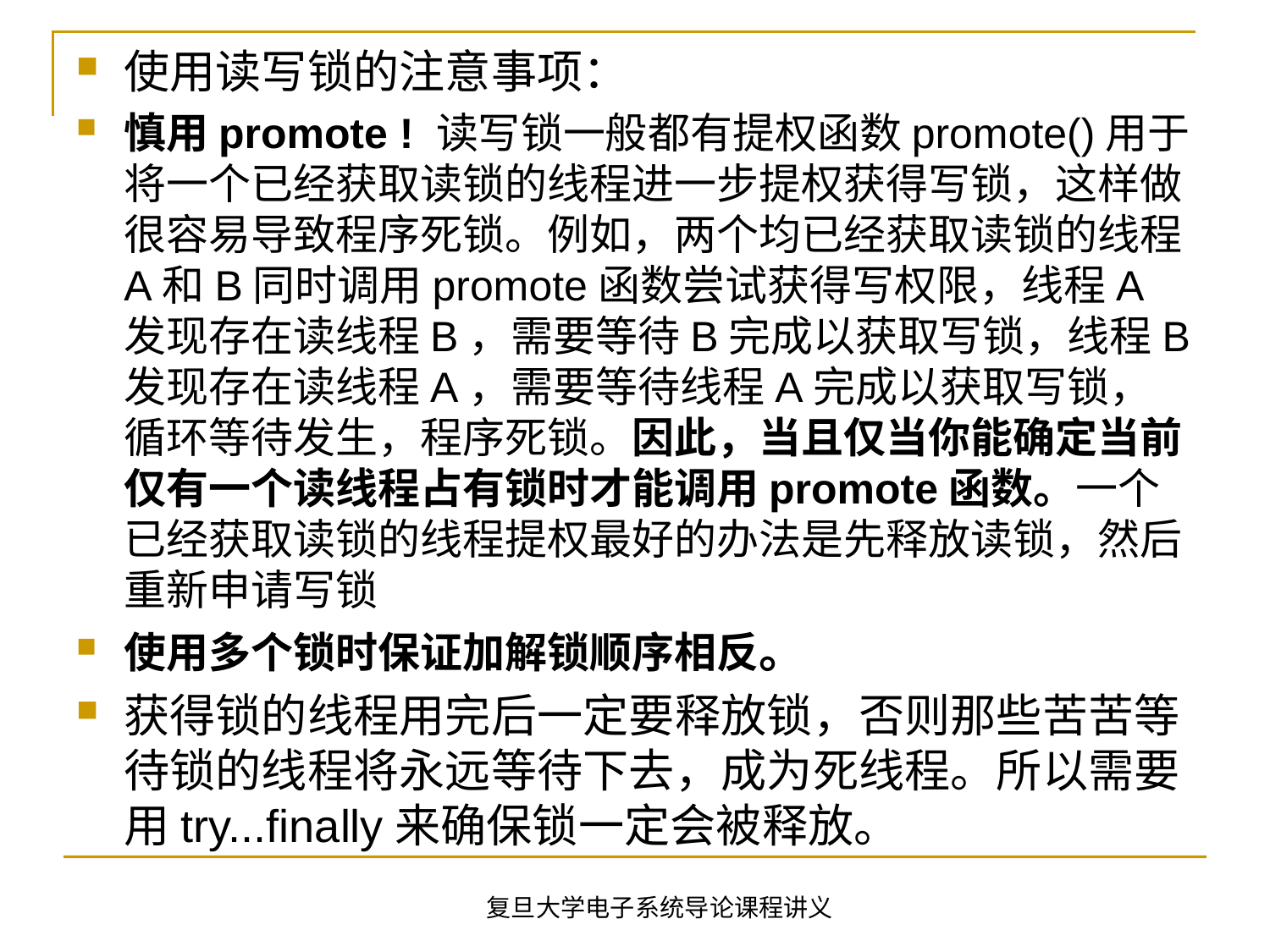

使用读写锁的注意事项：
慎用promote ! 读写锁一般都有提权函数promote()用于将一个已经获取读锁的线程进一步提权获得写锁，这样做很容易导致程序死锁。例如，两个均已经获取读锁的线程A和B同时调用promote函数尝试获得写权限，线程A发现存在读线程B，需要等待B完成以获取写锁，线程B发现存在读线程A，需要等待线程A完成以获取写锁，循环等待发生，程序死锁。因此，当且仅当你能确定当前仅有一个读线程占有锁时才能调用promote函数。一个已经获取读锁的线程提权最好的办法是先释放读锁，然后重新申请写锁
使用多个锁时保证加解锁顺序相反。
获得锁的线程用完后一定要释放锁，否则那些苦苦等待锁的线程将永远等待下去，成为死线程。所以需要用try...finally来确保锁一定会被释放。